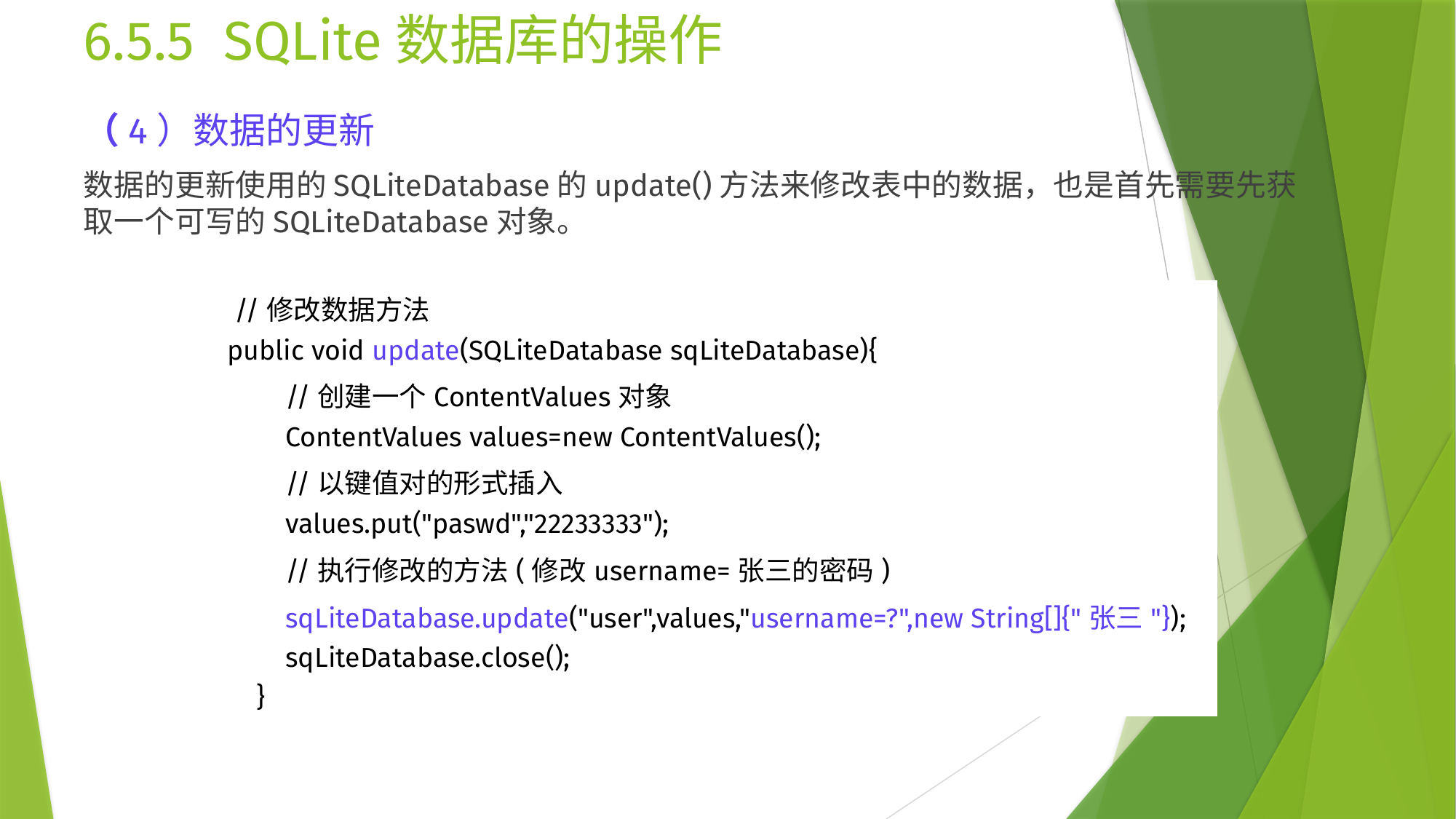

# 6.5.5  SQLite数据库的操作
（4）数据的更新
数据的更新使用的SQLiteDatabase的update()方法来修改表中的数据，也是首先需要先获取一个可写的SQLiteDatabase对象。
| //修改数据方法 public void update(SQLiteDatabase sqLiteDatabase){ //创建一个ContentValues对象 ContentValues values=new ContentValues(); //以键值对的形式插入 values.put("paswd","22233333"); //执行修改的方法(修改username=张三的密码) sqLiteDatabase.update("user",values,"username=?",new String[]{"张三"}); sqLiteDatabase.close(); } |
| --- |